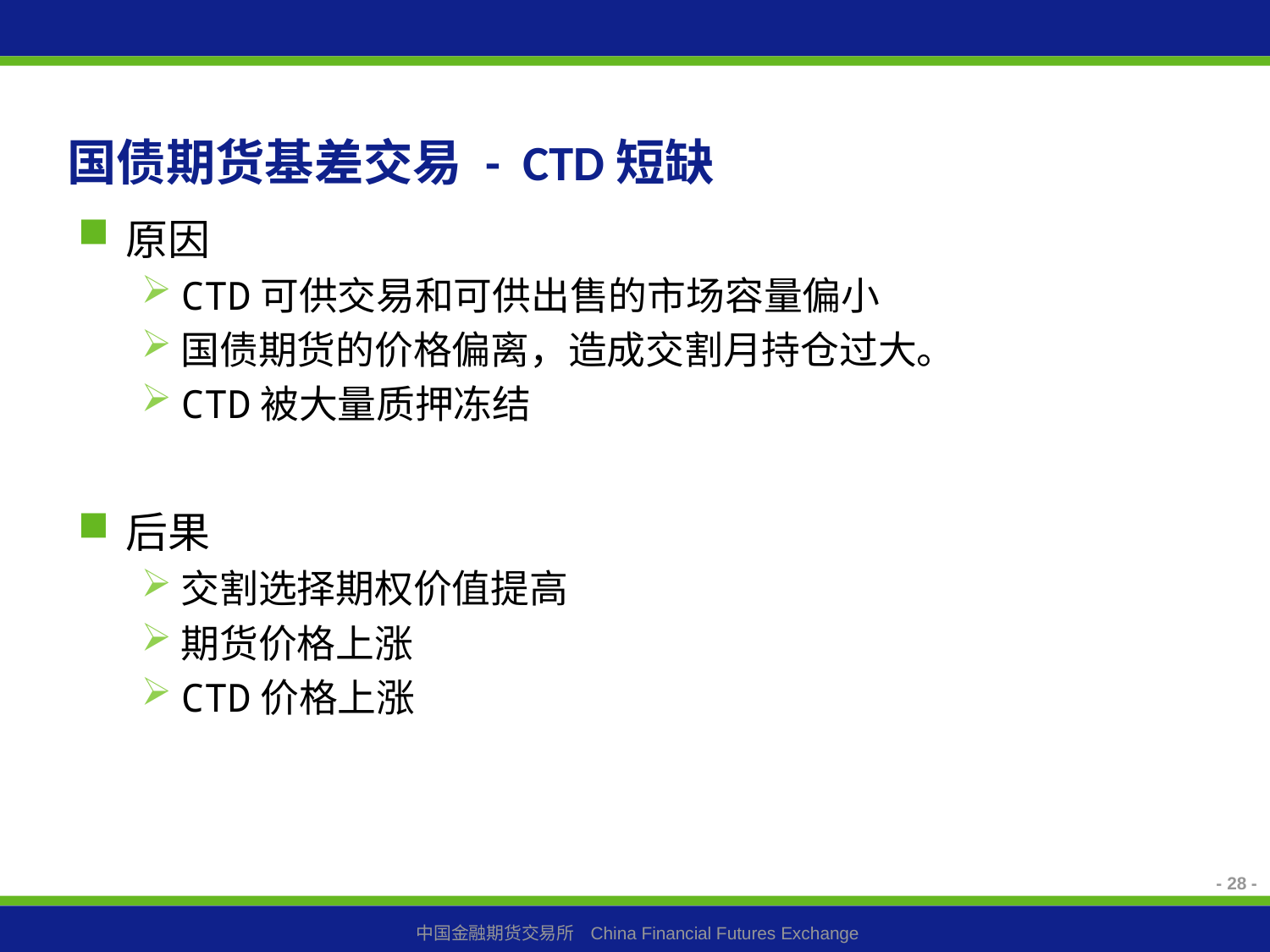

# 国债期货基差交易 -  CTD短缺
原因
CTD可供交易和可供出售的市场容量偏小
国债期货的价格偏离，造成交割月持仓过大。
CTD被大量质押冻结

后果
交割选择期权价值提高
期货价格上涨
CTD价格上涨

- 28 -